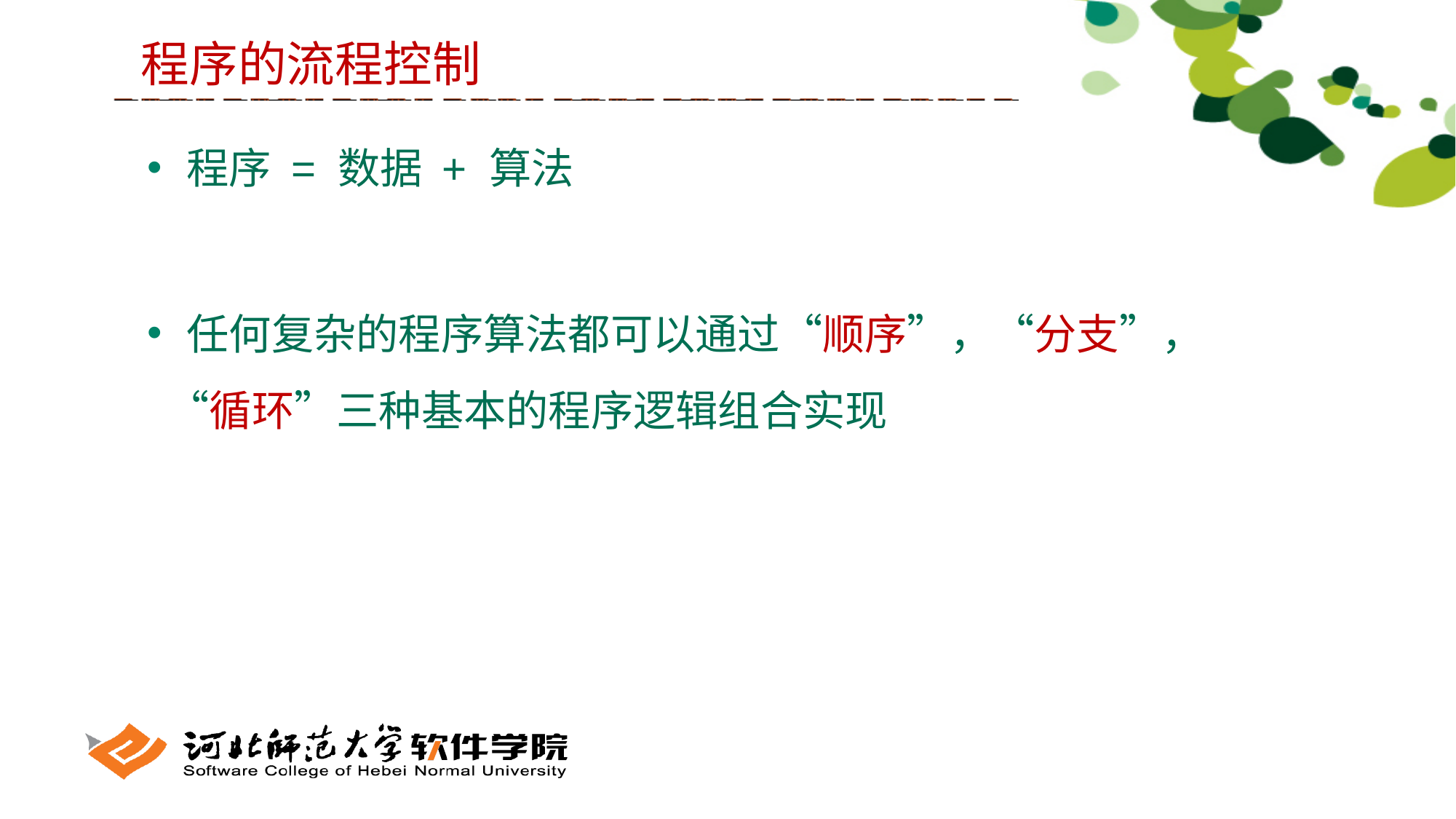

程序的流程控制
 程序 = 数据 + 算法

 任何复杂的程序算法都可以通过“顺序”，“分支”，“循环”三种基本的程序逻辑组合实现